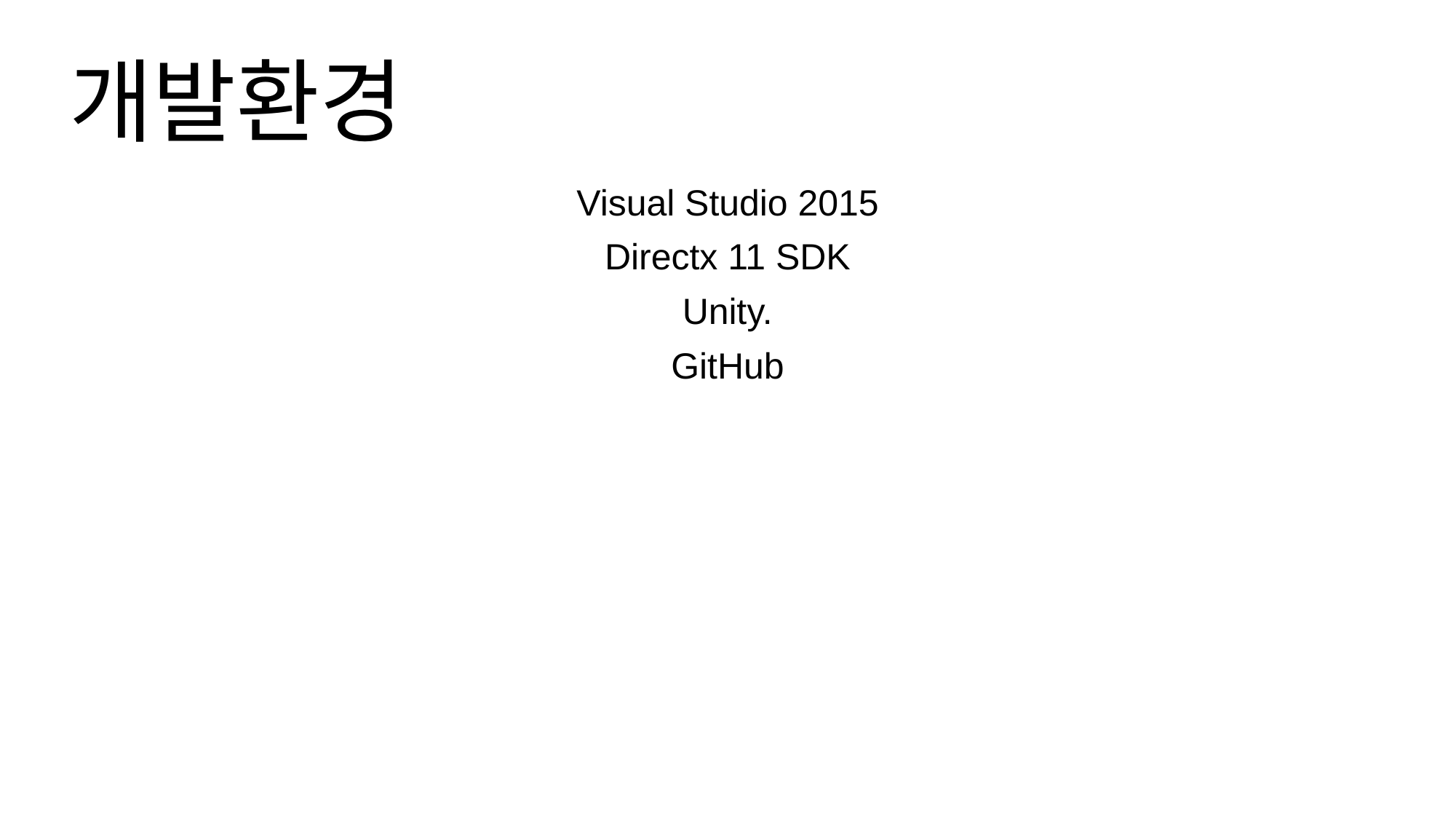

# 개발환경
Visual Studio 2015
Directx 11 SDK
Unity.
GitHub